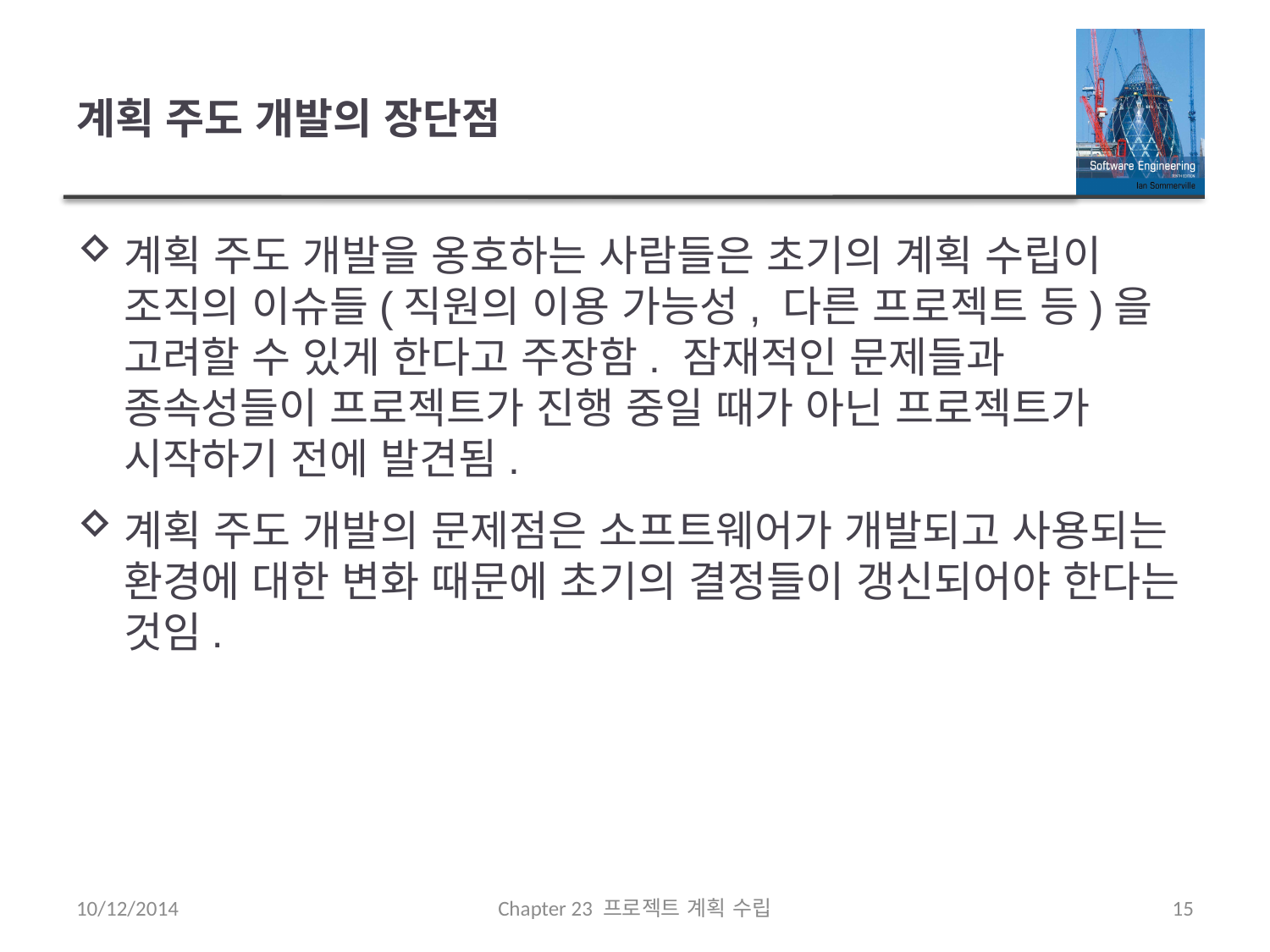

# 계획 주도 개발의 장단점
계획 주도 개발을 옹호하는 사람들은 초기의 계획 수립이 조직의 이슈들(직원의 이용 가능성, 다른 프로젝트 등)을 고려할 수 있게 한다고 주장함. 잠재적인 문제들과 종속성들이 프로젝트가 진행 중일 때가 아닌 프로젝트가 시작하기 전에 발견됨.
계획 주도 개발의 문제점은 소프트웨어가 개발되고 사용되는 환경에 대한 변화 때문에 초기의 결정들이 갱신되어야 한다는 것임.
10/12/2014
Chapter 23 프로젝트 계획 수립
15